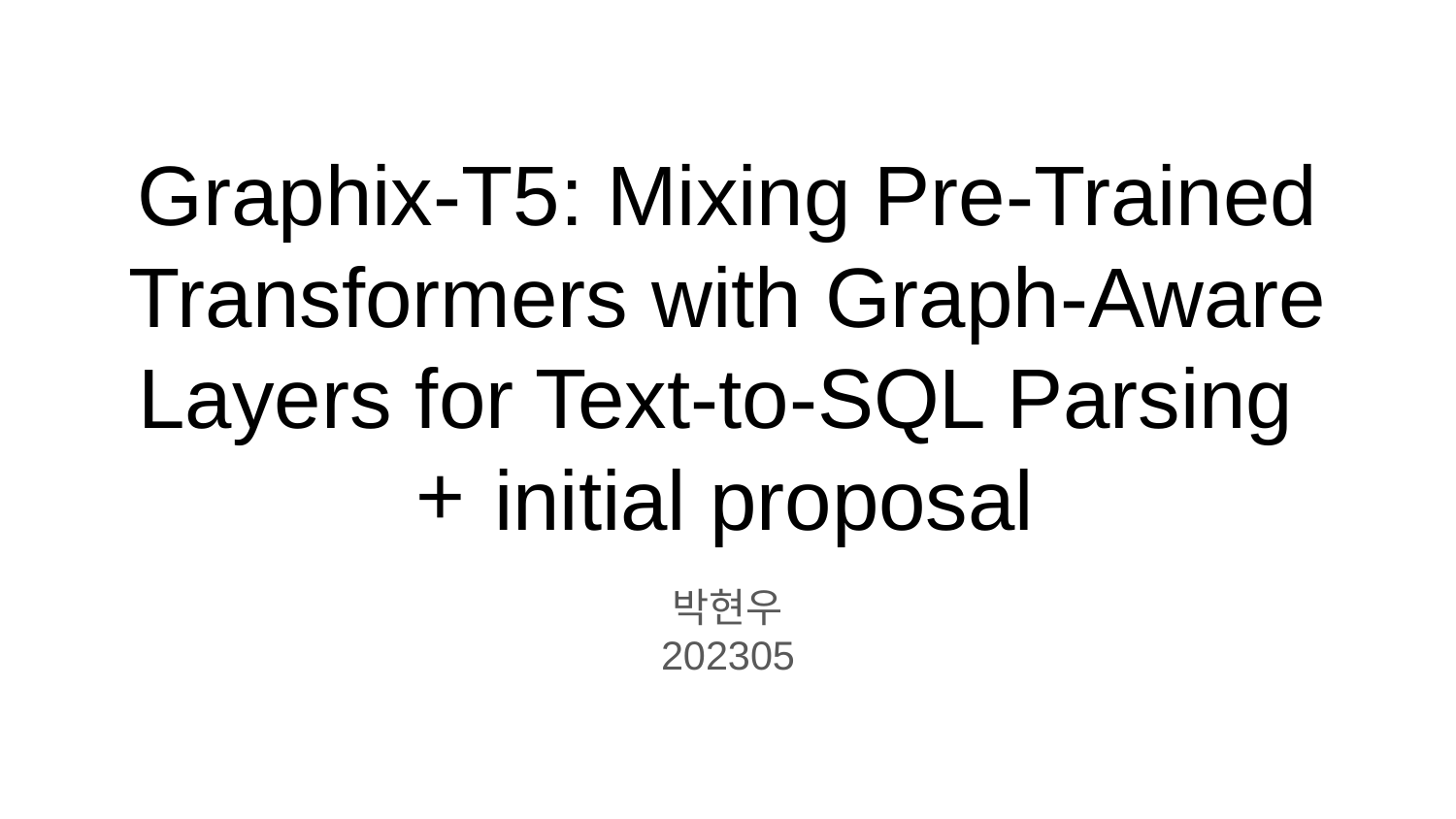

# Graphix-T5: Mixing Pre-Trained Transformers with Graph-Aware Layers for Text-to-SQL Parsing
initial proposal
박현우
202305